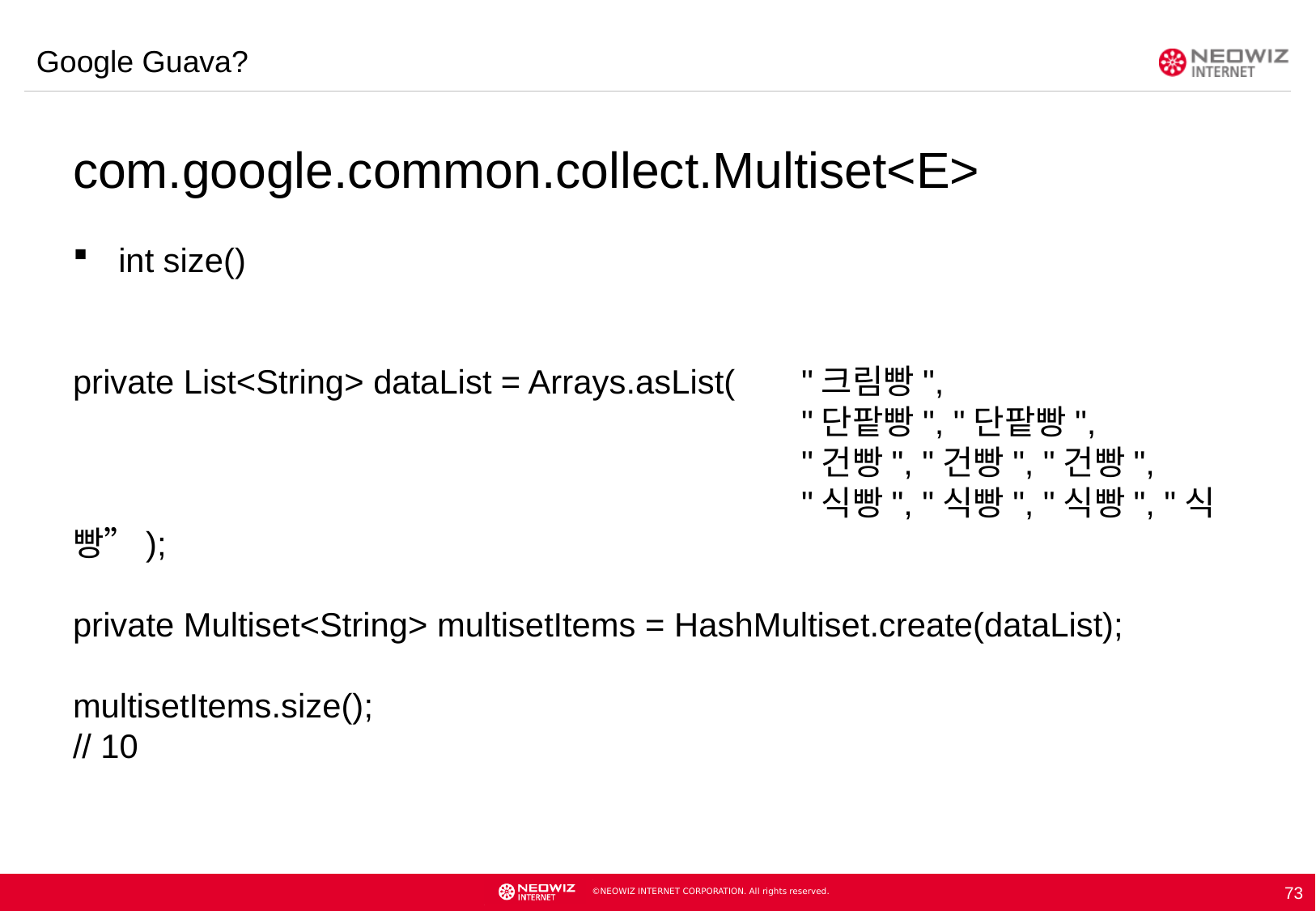

Google Guava?

com.google.common.collect.Multiset<E>

int size()

private List<String> dataList = Arrays.asList(	"크림빵",
						"단팥빵", "단팥빵",
						"건빵", "건빵", "건빵",
						"식빵", "식빵", "식빵", "식빵”);

private Multiset<String> multisetItems = HashMultiset.create(dataList);

multisetItems.size();
// 10
73